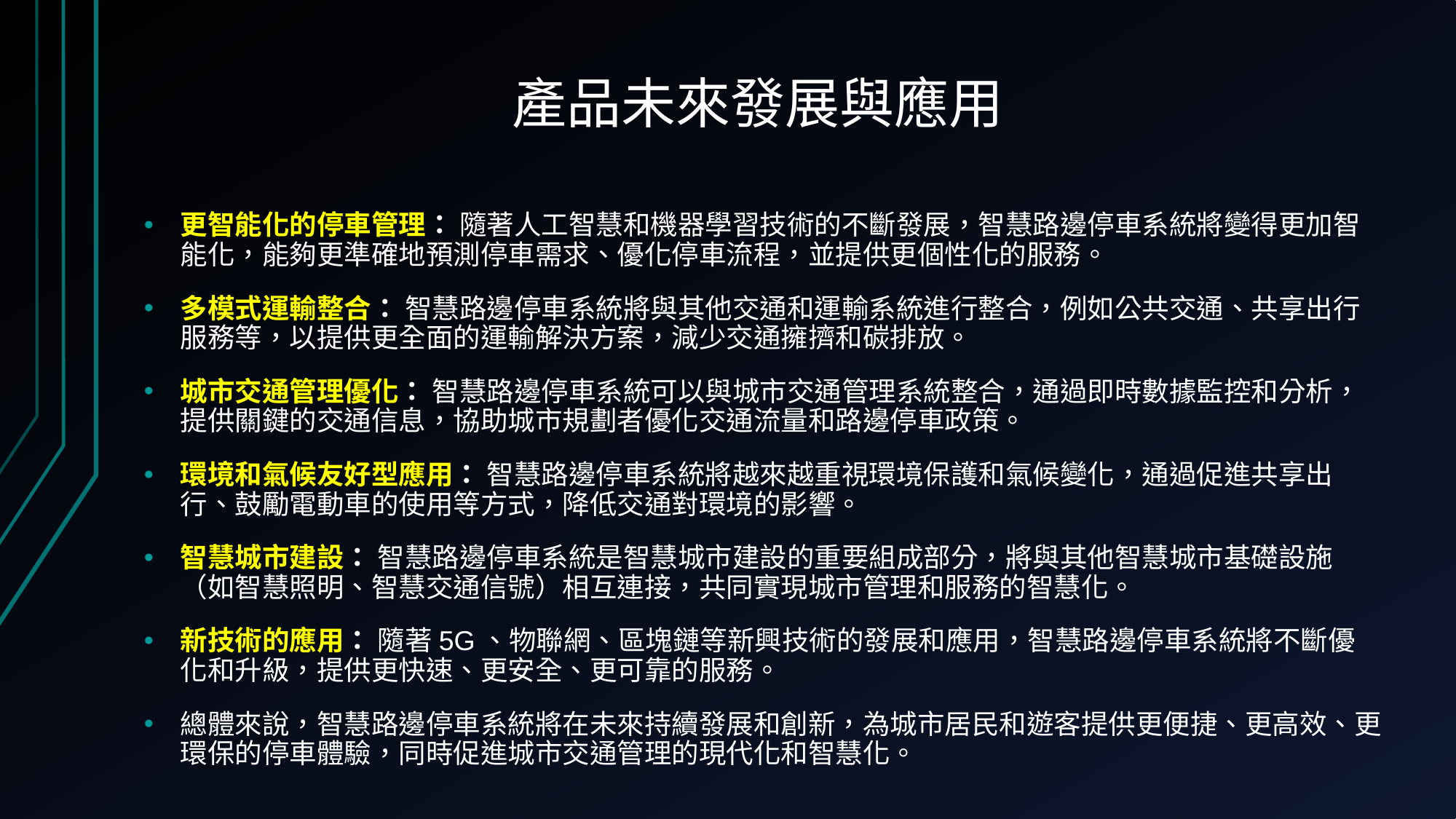

# 產品未來發展與應用
更智能化的停車管理： 隨著人工智慧和機器學習技術的不斷發展，智慧路邊停車系統將變得更加智能化，能夠更準確地預測停車需求、優化停車流程，並提供更個性化的服務。
多模式運輸整合： 智慧路邊停車系統將與其他交通和運輸系統進行整合，例如公共交通、共享出行服務等，以提供更全面的運輸解決方案，減少交通擁擠和碳排放。
城市交通管理優化： 智慧路邊停車系統可以與城市交通管理系統整合，通過即時數據監控和分析，提供關鍵的交通信息，協助城市規劃者優化交通流量和路邊停車政策。
環境和氣候友好型應用： 智慧路邊停車系統將越來越重視環境保護和氣候變化，通過促進共享出行、鼓勵電動車的使用等方式，降低交通對環境的影響。
智慧城市建設： 智慧路邊停車系統是智慧城市建設的重要組成部分，將與其他智慧城市基礎設施（如智慧照明、智慧交通信號）相互連接，共同實現城市管理和服務的智慧化。
新技術的應用： 隨著5G、物聯網、區塊鏈等新興技術的發展和應用，智慧路邊停車系統將不斷優化和升級，提供更快速、更安全、更可靠的服務。
總體來說，智慧路邊停車系統將在未來持續發展和創新，為城市居民和遊客提供更便捷、更高效、更環保的停車體驗，同時促進城市交通管理的現代化和智慧化。